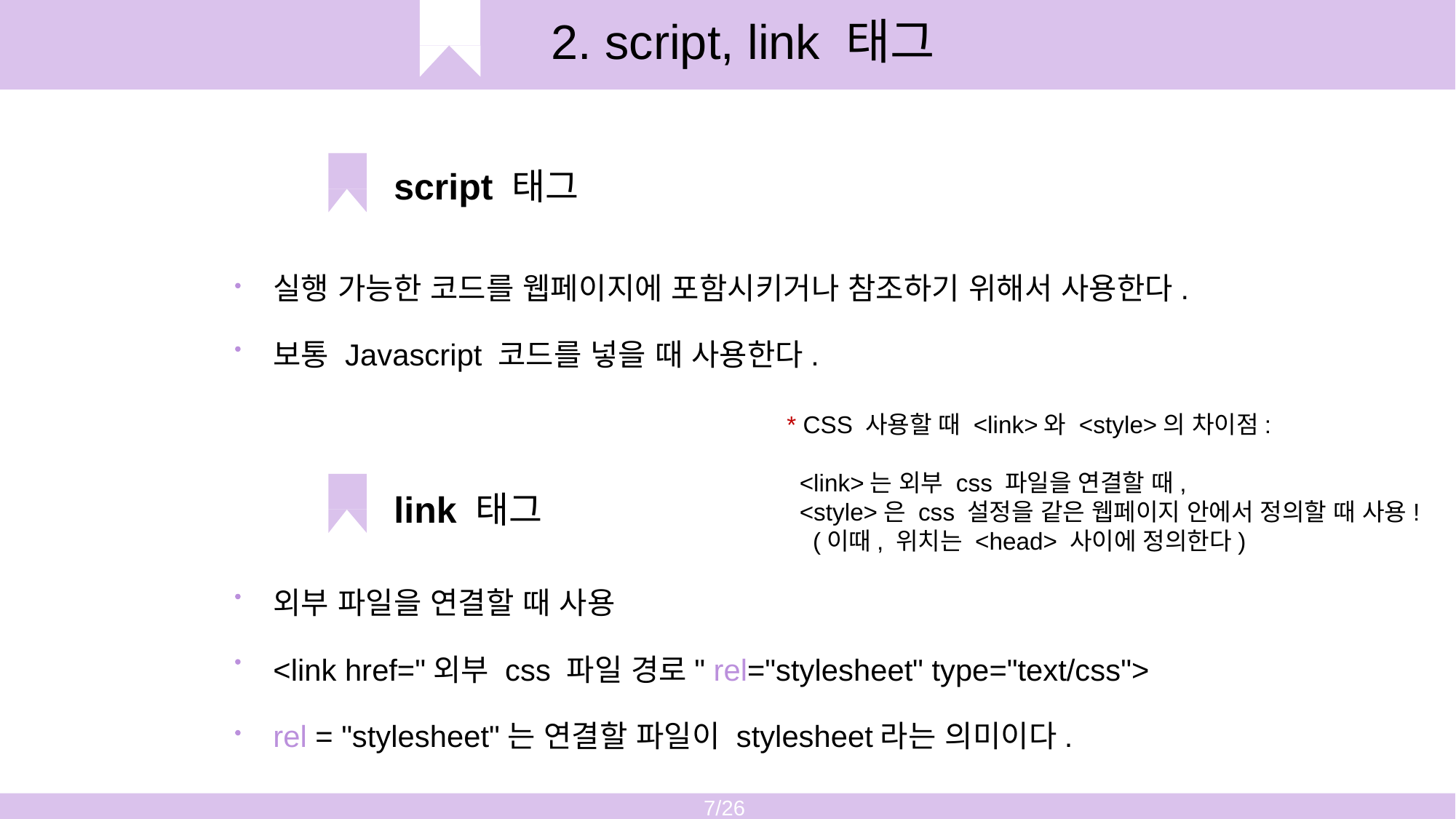

2. script, link 태그
script 태그

실행 가능한 코드를 웹페이지에 포함시키거나 참조하기 위해서 사용한다.
보통 Javascript 코드를 넣을 때 사용한다.

 * CSS 사용할 때 <link>와 <style>의 차이점:

   <link>는 외부 css 파일을 연결할 때,
   <style>은 css 설정을 같은 웹페이지 안에서 정의할 때 사용!
     (이때, 위치는 <head> 사이에 정의한다)

link 태그

외부 파일을 연결할 때 사용
<link href="외부 css 파일 경로" rel="stylesheet" type="text/css">
rel = "stylesheet"는 연결할 파일이 stylesheet라는 의미이다.

7/26